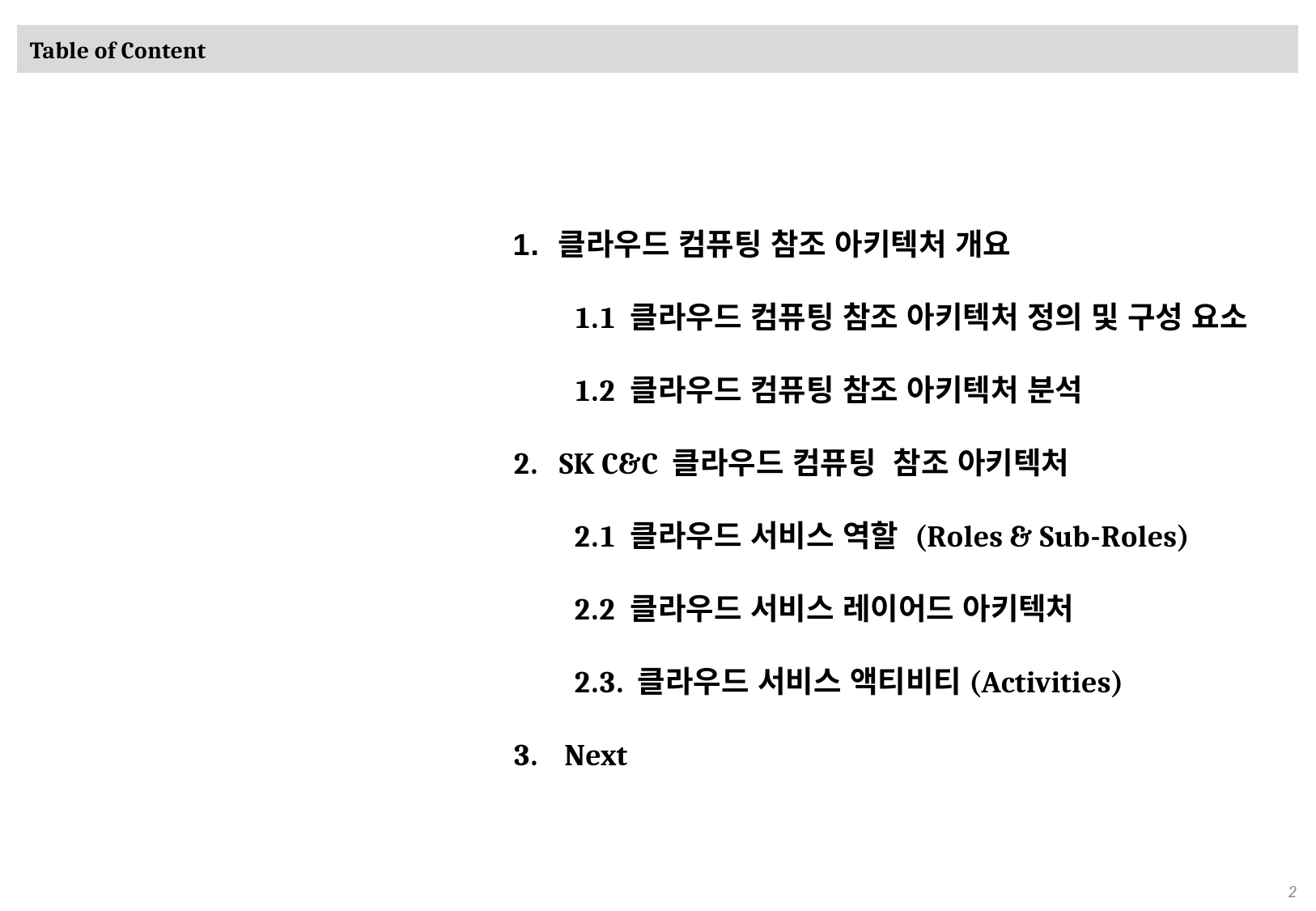

# Table of Content
클라우드 컴퓨팅 참조 아키텍처 개요
1.1 클라우드 컴퓨팅 참조 아키텍처 정의 및 구성 요소
1.2 클라우드 컴퓨팅 참조 아키텍처 분석
SK C&C 클라우드 컴퓨팅  참조 아키텍처
2.1 클라우드 서비스 역할 (Roles & Sub-Roles)
2.2 클라우드 서비스 레이어드 아키텍처
2.3. 클라우드 서비스 액티비티(Activities)
3.    Next